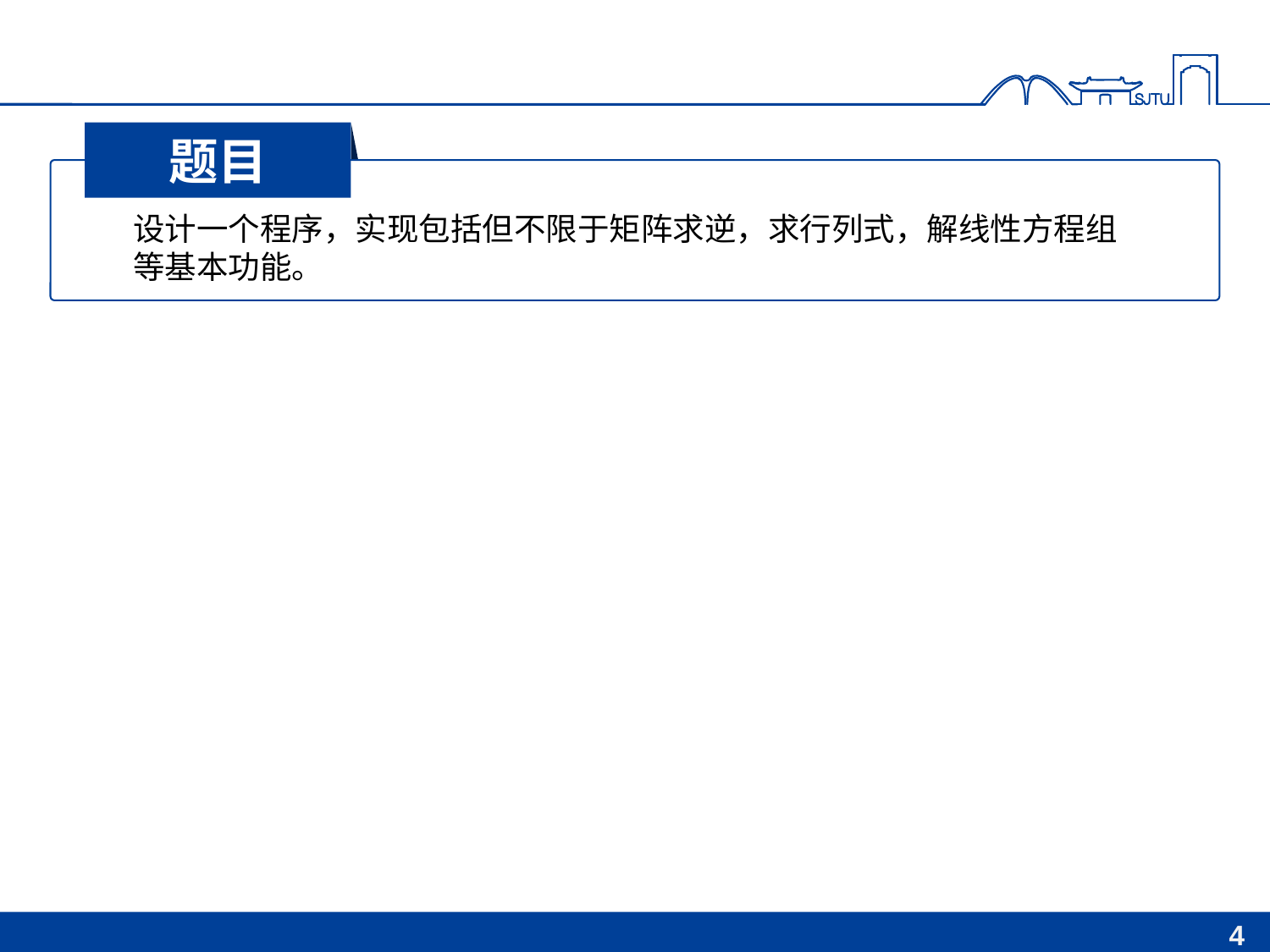

#
题目

设计一个程序，实现包括但不限于矩阵求逆，求行列式，解线性方程组等基本功能。